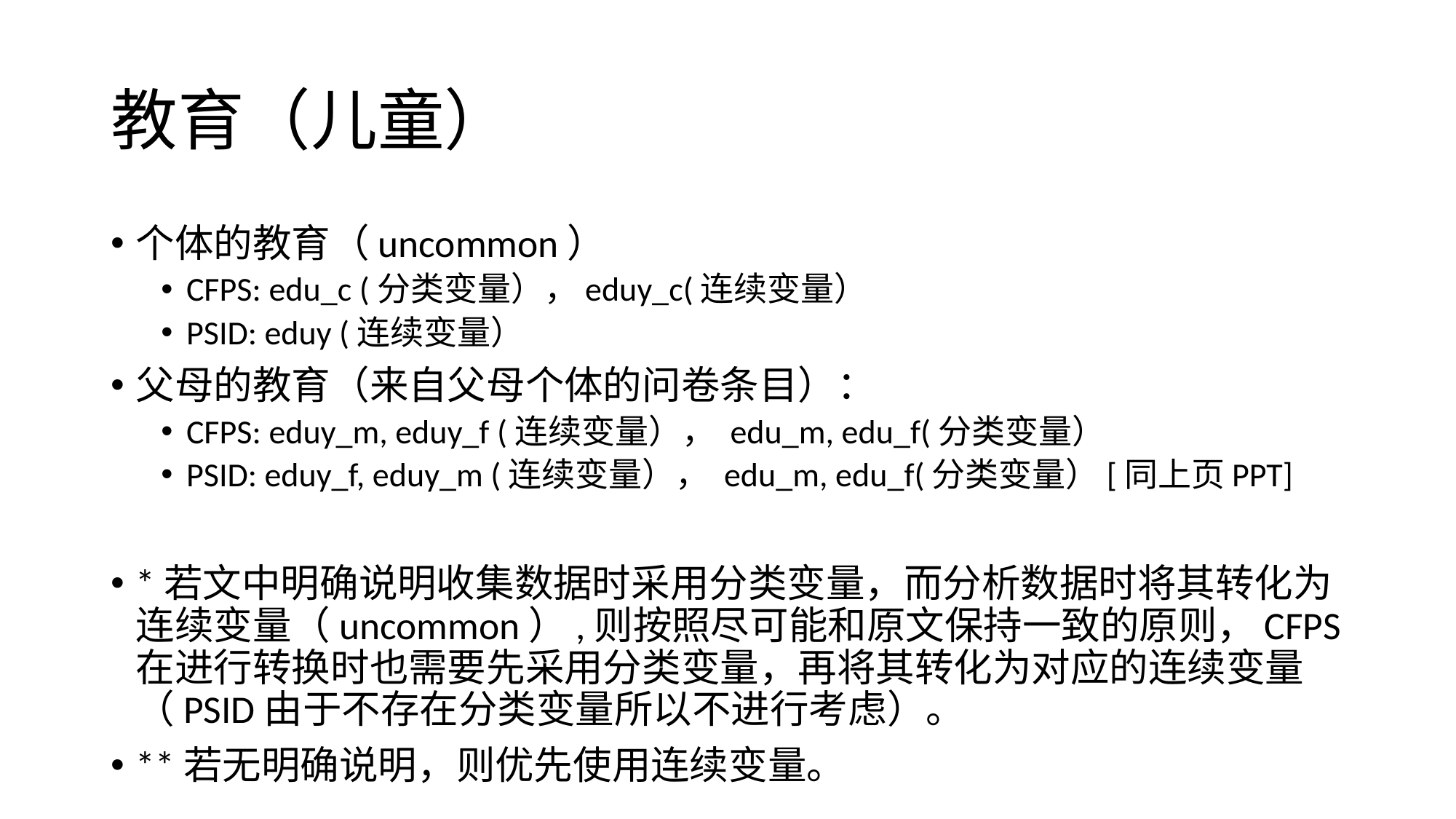

# 教育（儿童）
个体的教育（uncommon）
CFPS: edu_c (分类变量），eduy_c(连续变量）
PSID: eduy (连续变量）
父母的教育（来自父母个体的问卷条目）：
CFPS: eduy_m, eduy_f (连续变量）， edu_m, edu_f(分类变量）
PSID: eduy_f, eduy_m (连续变量）， edu_m, edu_f(分类变量）[同上页PPT]

*若文中明确说明收集数据时采用分类变量，而分析数据时将其转化为连续变量（uncommon）,则按照尽可能和原文保持一致的原则，CFPS在进行转换时也需要先采用分类变量，再将其转化为对应的连续变量（PSID由于不存在分类变量所以不进行考虑）。
**若无明确说明，则优先使用连续变量。